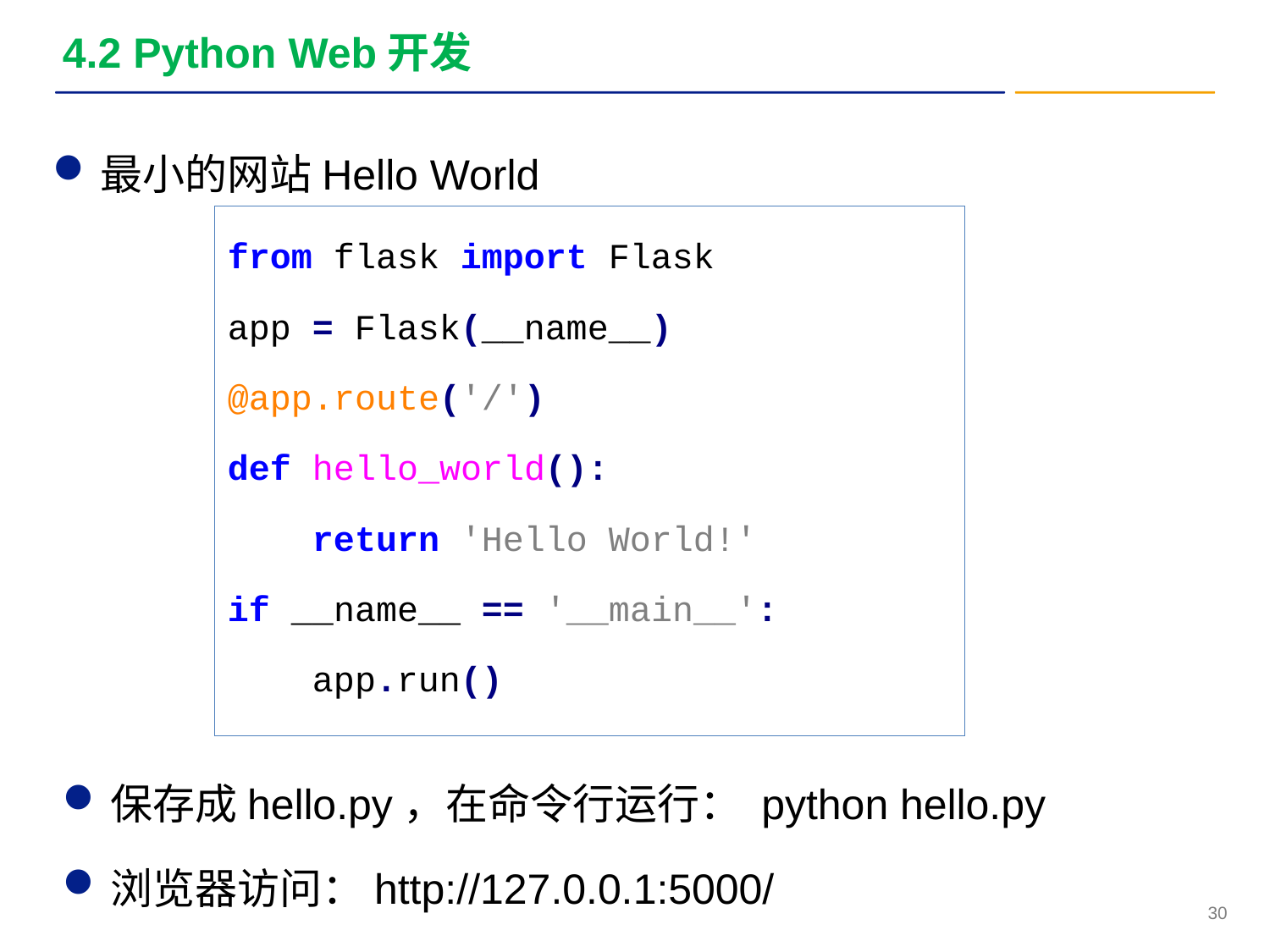

# 4.2 Python Web开发
最小的网站Hello World
from flask import Flask
app = Flask(__name__)
@app.route('/')
def hello_world():
    return 'Hello World!'
if __name__ == '__main__':
    app.run()
保存成hello.py，在命令行运行： python hello.py
浏览器访问：http://127.0.0.1:5000/